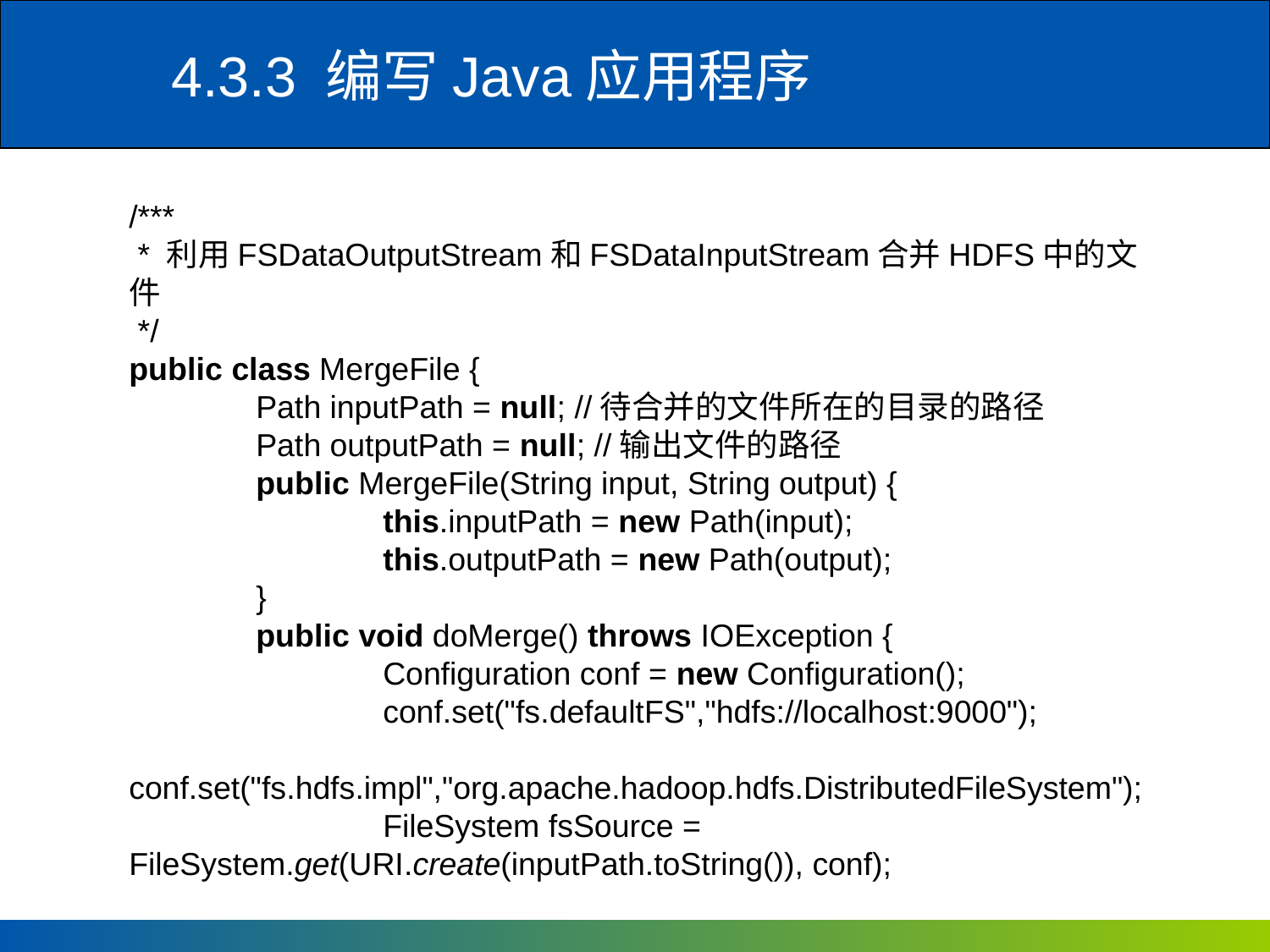

4.3.3 编写Java应用程序
/***
 * 利用FSDataOutputStream和FSDataInputStream合并HDFS中的文件
 */
public class MergeFile {
	Path inputPath = null; //待合并的文件所在的目录的路径
	Path outputPath = null; //输出文件的路径
	public MergeFile(String input, String output) {
		this.inputPath = new Path(input);
		this.outputPath = new Path(output);
	}
	public void doMerge() throws IOException {
		Configuration conf = new Configuration();
		conf.set("fs.defaultFS","hdfs://localhost:9000");
          conf.set("fs.hdfs.impl","org.apache.hadoop.hdfs.DistributedFileSystem");
		FileSystem fsSource = FileSystem.get(URI.create(inputPath.toString()), conf);